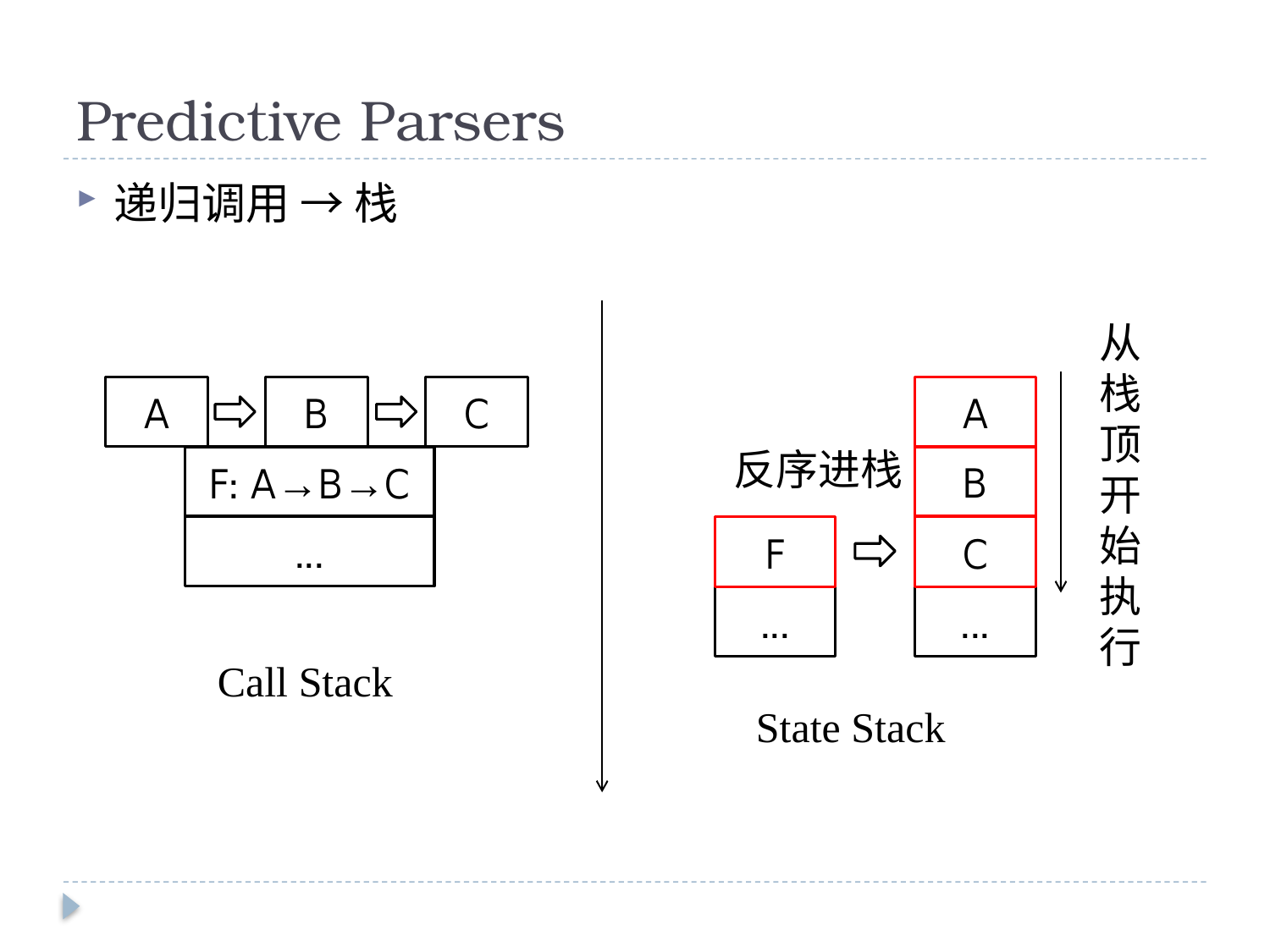

# Predictive Parsers
递归调用 → 栈

从栈顶开始执行
A
B
C
A

反序进栈
B
F: A→B→C
...
F
C

...
...
Call Stack
State Stack
38